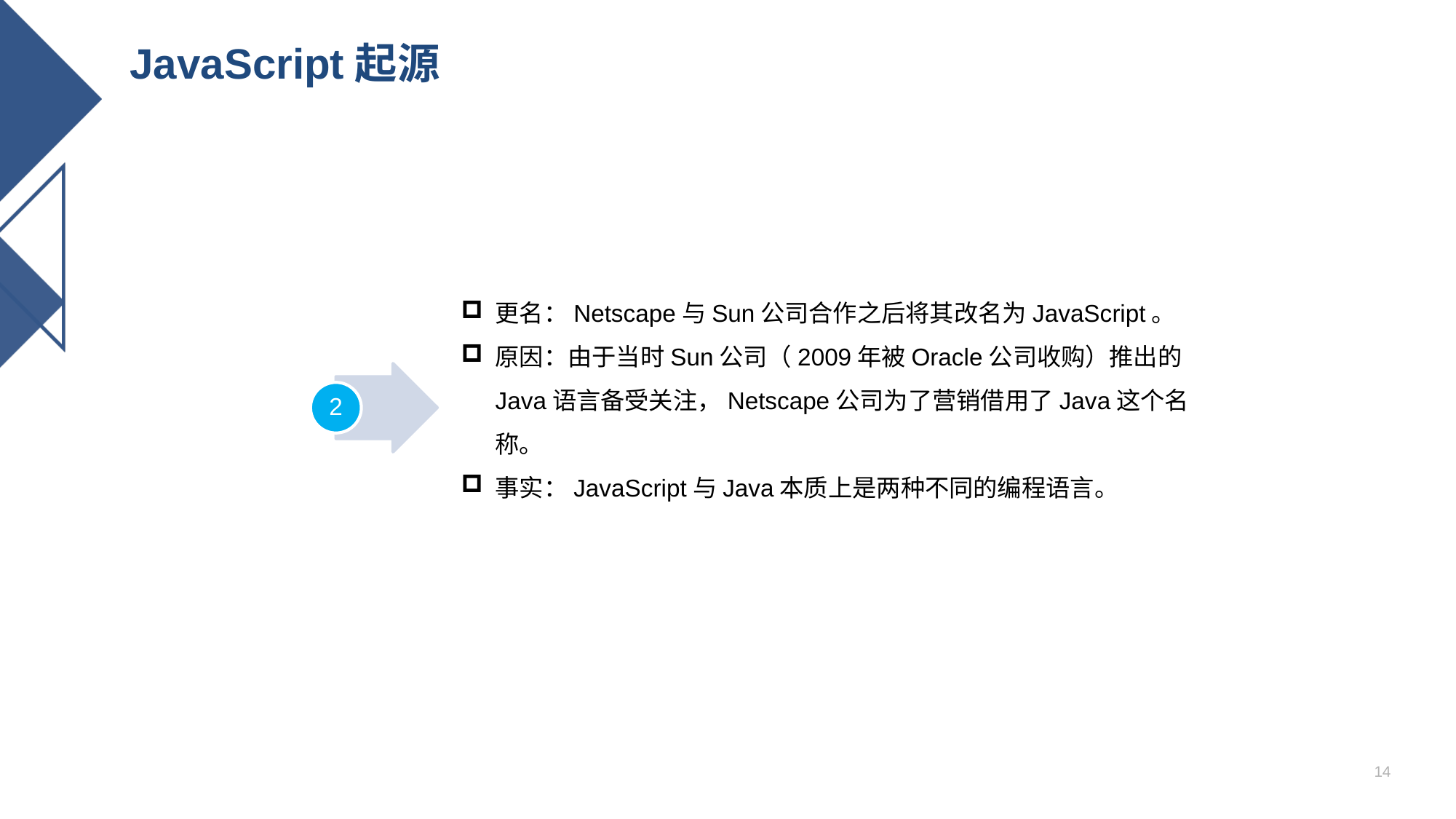

# JavaScript起源
更名：Netscape与Sun公司合作之后将其改名为JavaScript。
原因：由于当时Sun公司（2009年被Oracle公司收购）推出的Java语言备受关注，Netscape公司为了营销借用了Java这个名称。
事实：JavaScript与Java本质上是两种不同的编程语言。

2
14